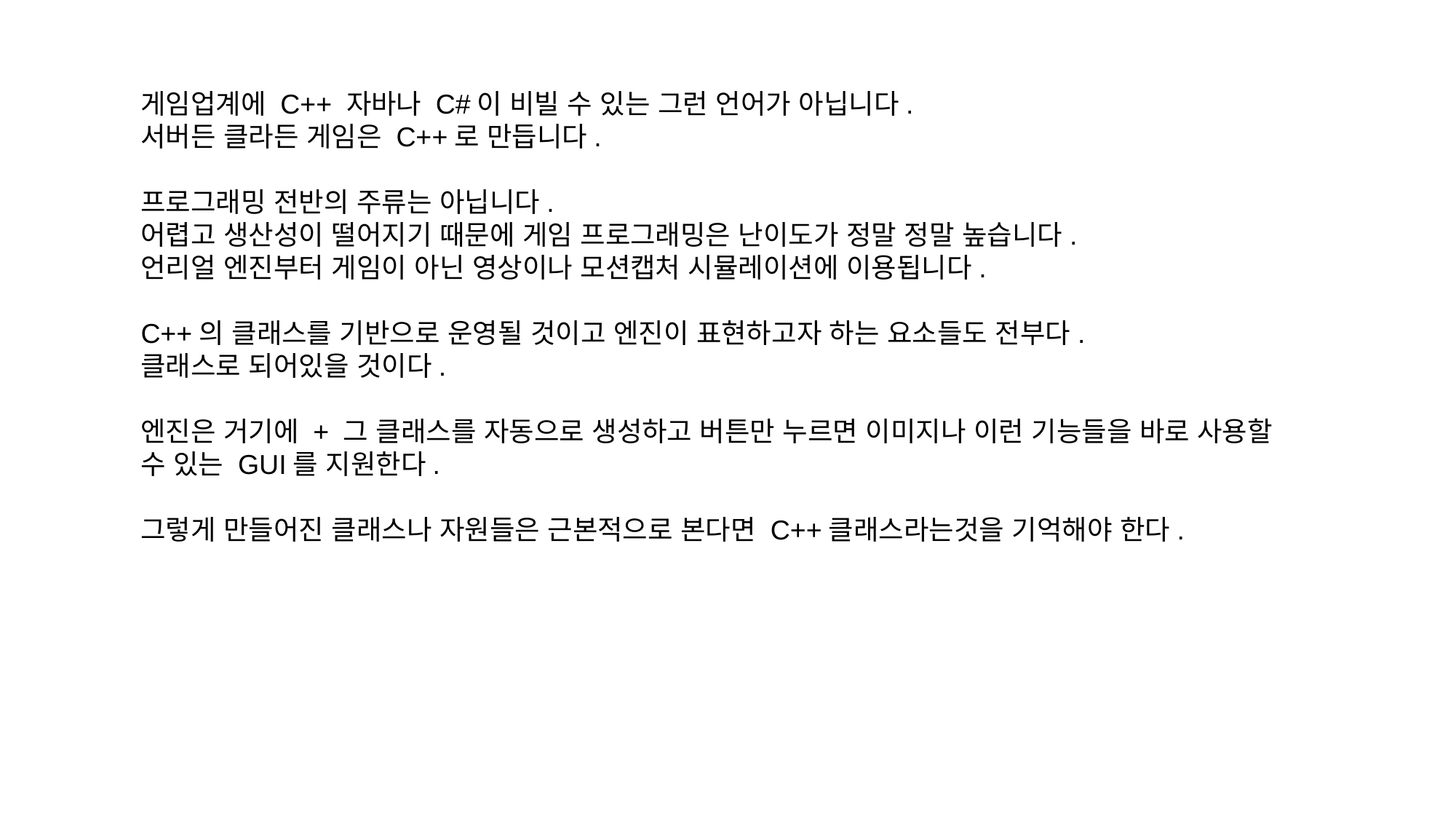

게임업계에 C++ 자바나 C#이 비빌 수 있는 그런 언어가 아닙니다.
서버든 클라든 게임은 C++로 만듭니다.

프로그래밍 전반의 주류는 아닙니다.
어렵고 생산성이 떨어지기 때문에 게임 프로그래밍은 난이도가 정말 정말 높습니다.
언리얼 엔진부터 게임이 아닌 영상이나 모션캡처 시뮬레이션에 이용됩니다.

C++의 클래스를 기반으로 운영될 것이고 엔진이 표현하고자 하는 요소들도 전부다.
클래스로 되어있을 것이다.

엔진은 거기에 + 그 클래스를 자동으로 생성하고 버튼만 누르면 이미지나 이런 기능들을 바로 사용할
수 있는 GUI를 지원한다.

그렇게 만들어진 클래스나 자원들은 근본적으로 본다면 C++클래스라는것을 기억해야 한다.